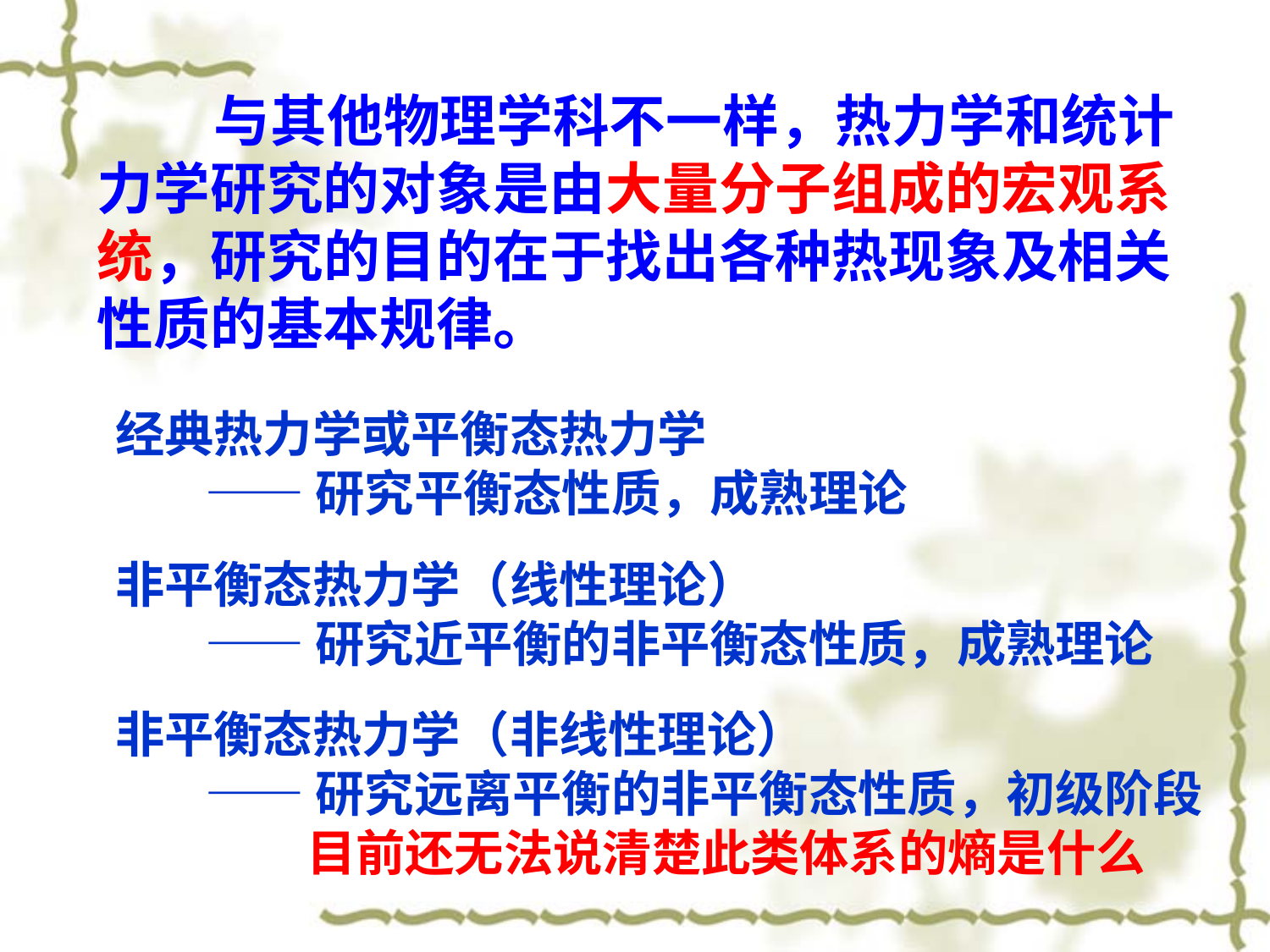

与其他物理学科不一样，热力学和统计力学研究的对象是由大量分子组成的宏观系统，研究的目的在于找出各种热现象及相关性质的基本规律。
经典热力学或平衡态热力学
        ——研究平衡态性质，成熟理论
非平衡态热力学（线性理论）
        ——研究近平衡的非平衡态性质，成熟理论
非平衡态热力学（非线性理论）
        ——研究远离平衡的非平衡态性质，初级阶段
                目前还无法说清楚此类体系的熵是什么